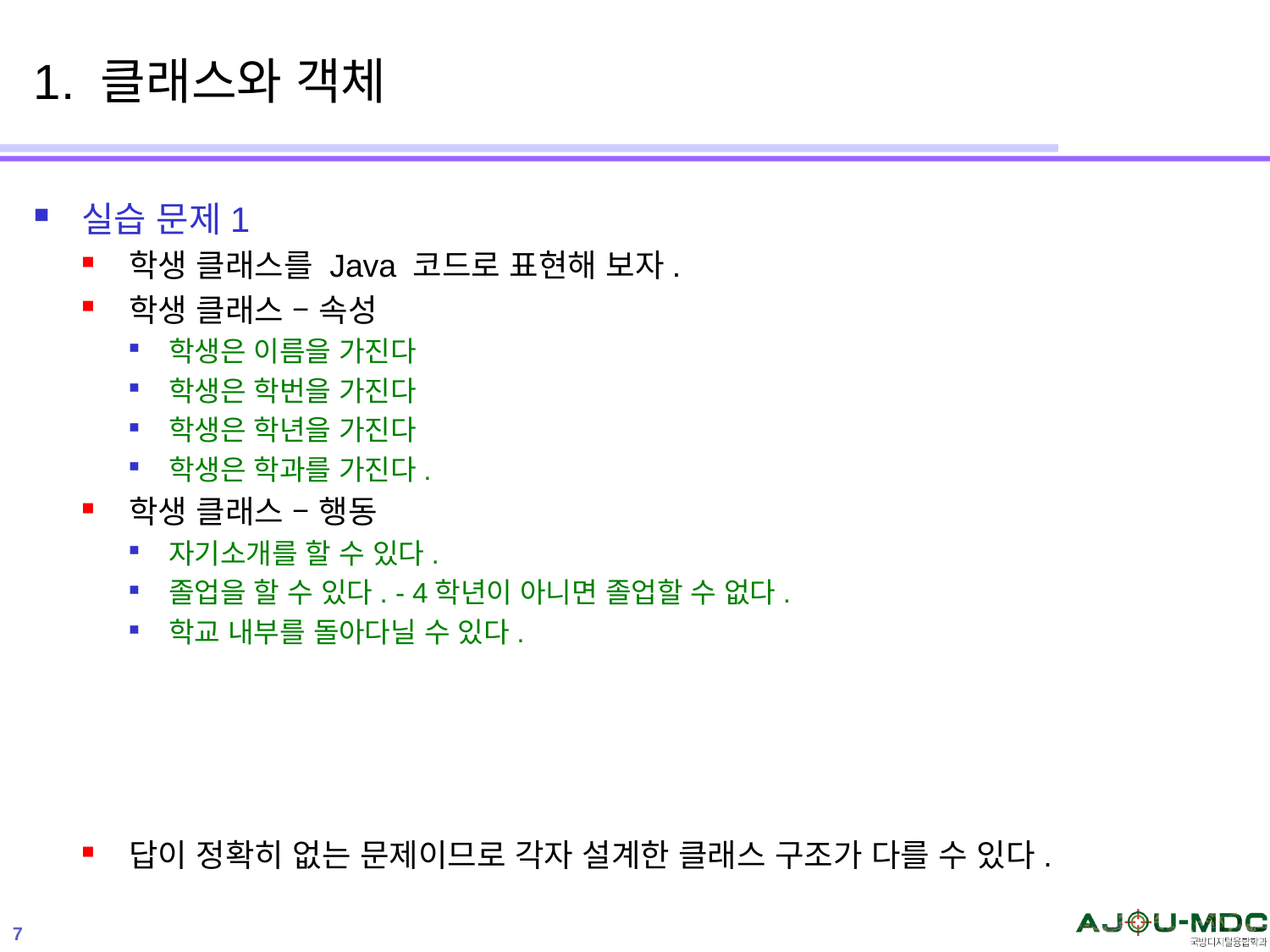

# 1. 클래스와 객체
실습 문제1
학생 클래스를 Java 코드로 표현해 보자.
학생 클래스 – 속성
학생은 이름을 가진다
학생은 학번을 가진다
학생은 학년을 가진다
학생은 학과를 가진다.
학생 클래스 – 행동
자기소개를 할 수 있다.
졸업을 할 수 있다. - 4학년이 아니면 졸업할 수 없다.
학교 내부를 돌아다닐 수 있다.

답이 정확히 없는 문제이므로 각자 설계한 클래스 구조가 다를 수 있다.

7